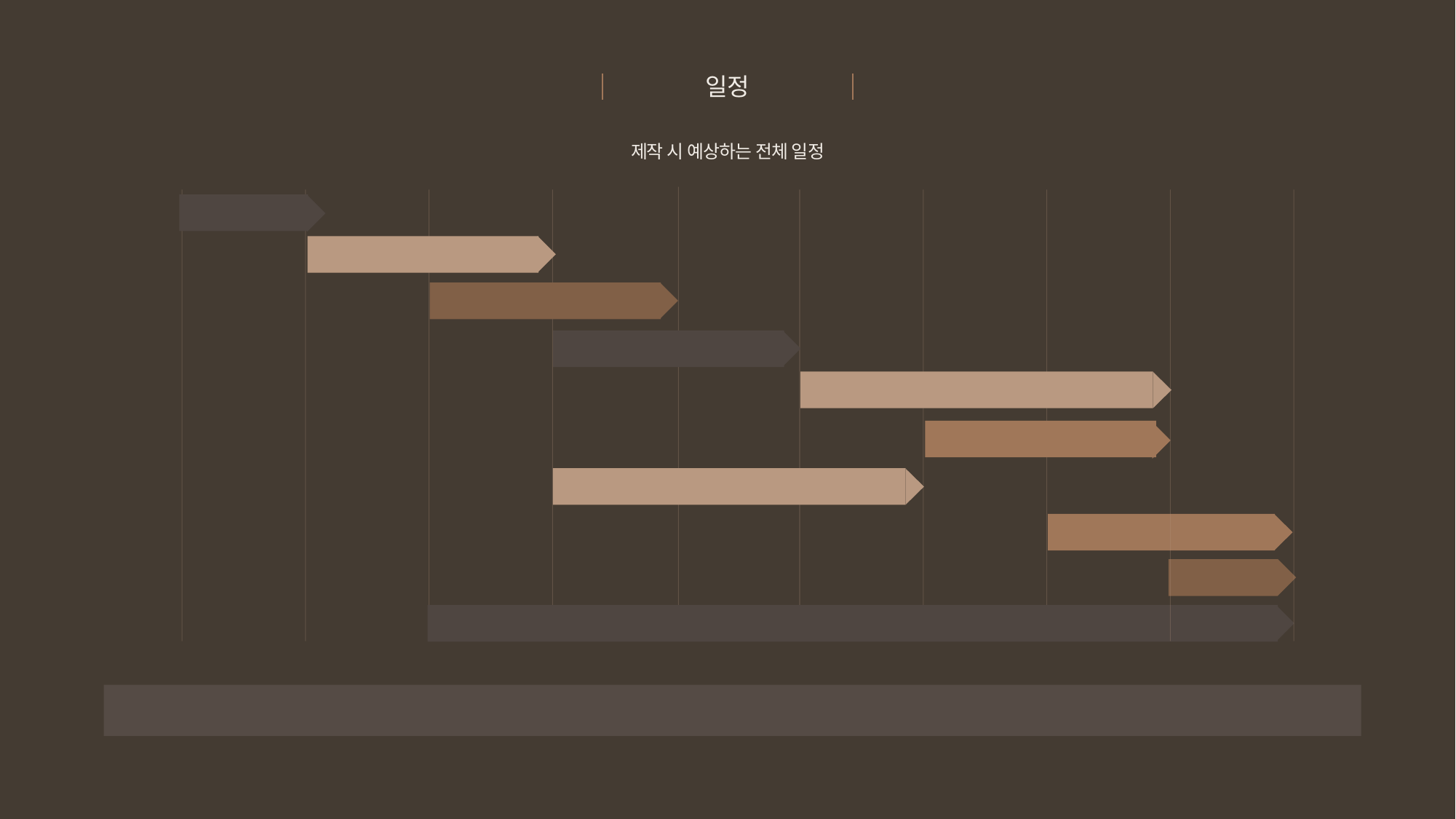

일정
제작 시 예상하는 전체 일정

카드 데이터 수집

카드 데이터베이스 구축

이용자 데이터베이스 구축

추천 알고리즘 설계

추천 알고리즘 구축 및 실질적 적용

UI 디자인

UX 디자인

클라이언트 개발

결제 API 연동

AI 챗봇 개발

0주
2주
4주
6주
8주
10주
12주
14주
16주
18주